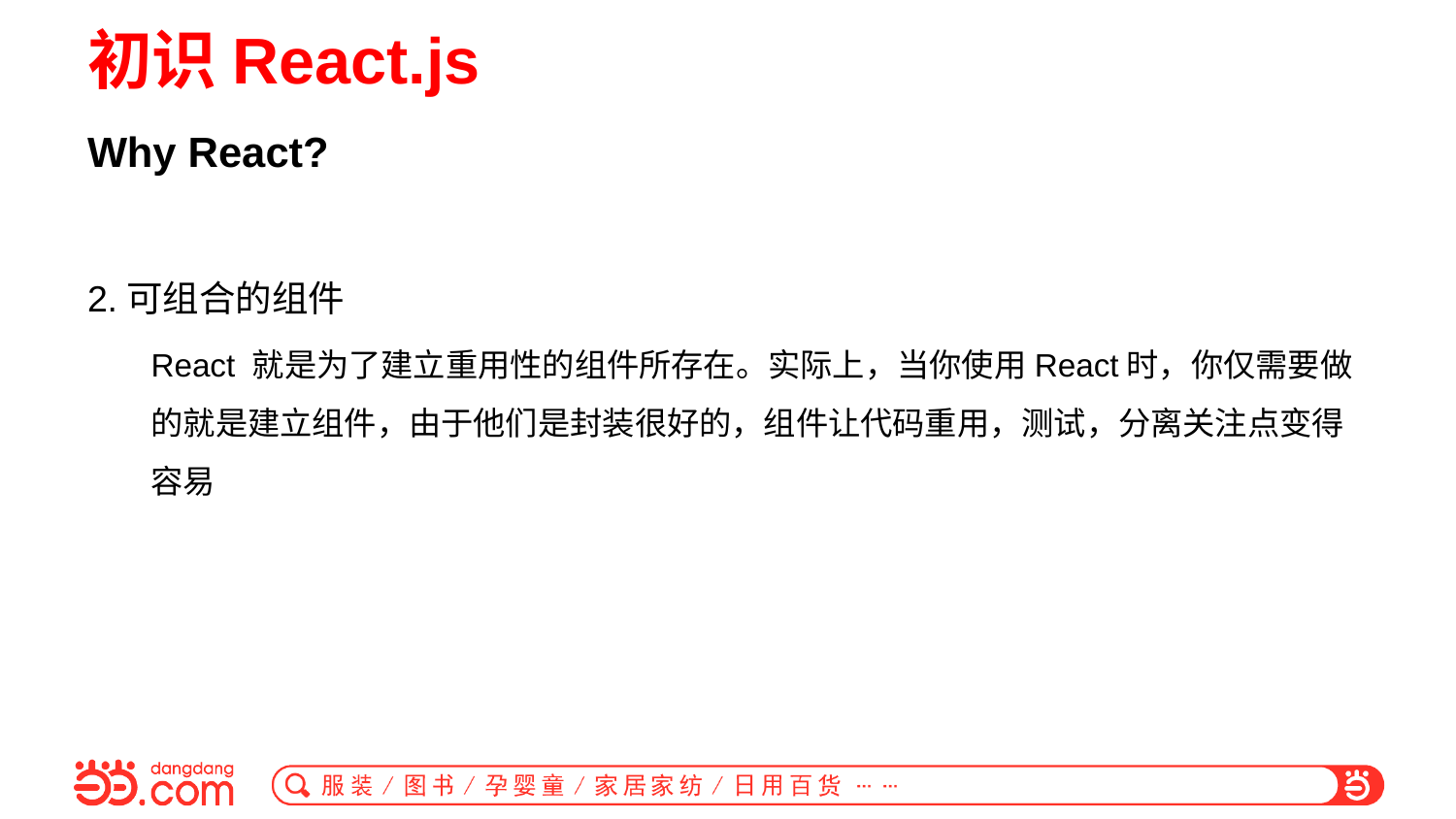

# 初识React.js
Why React?

2.可组合的组件
React 就是为了建立重用性的组件所存在。实际上，当你使用React时，你仅需要做的就是建立组件，由于他们是封装很好的，组件让代码重用，测试，分离关注点变得容易